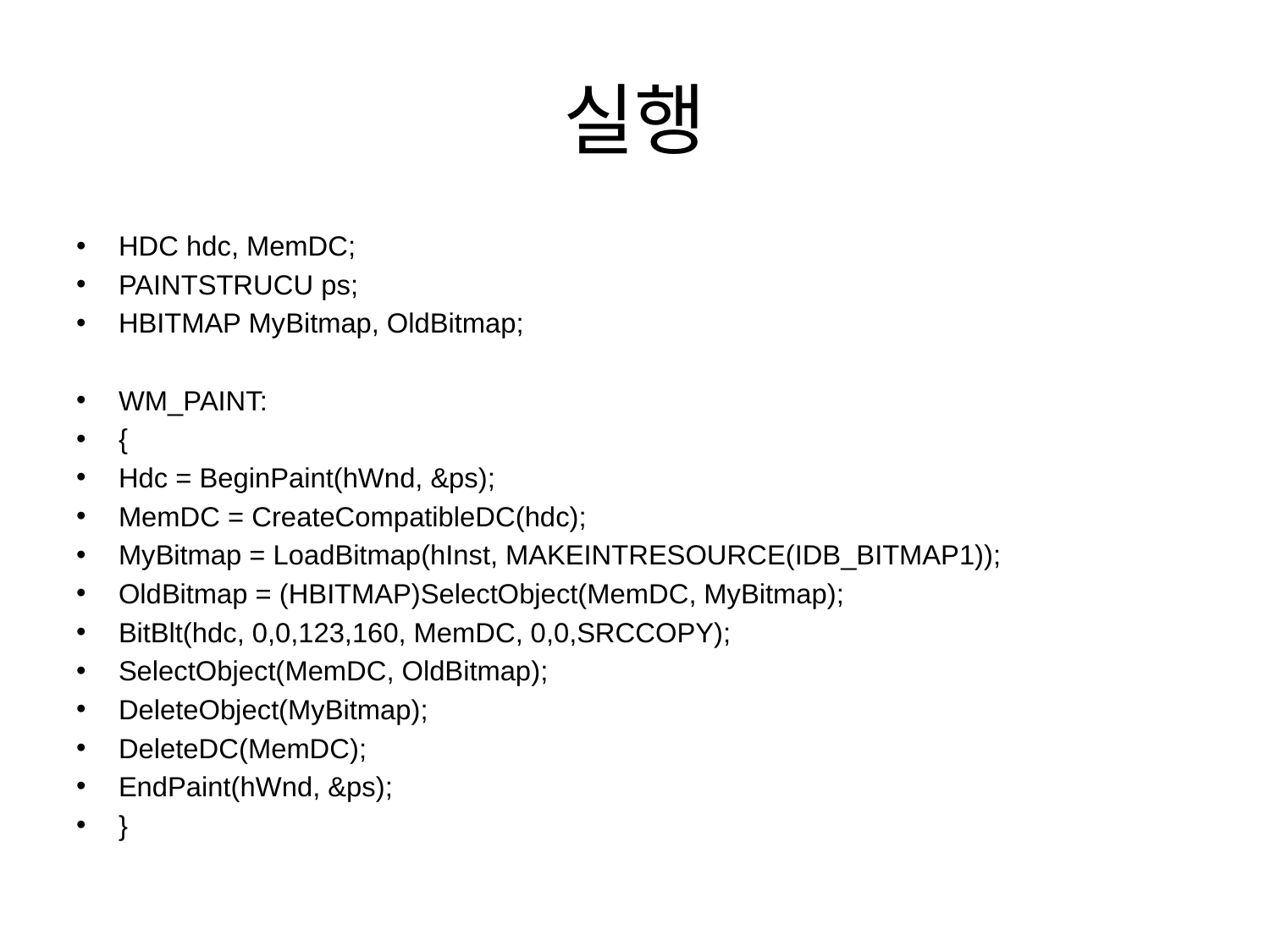

# 실행
HDC hdc, MemDC;
PAINTSTRUCU ps;
HBITMAP MyBitmap, OldBitmap;

WM_PAINT:
{
Hdc = BeginPaint(hWnd, &ps);
MemDC = CreateCompatibleDC(hdc);
MyBitmap = LoadBitmap(hInst, MAKEINTRESOURCE(IDB_BITMAP1));
OldBitmap = (HBITMAP)SelectObject(MemDC, MyBitmap);
BitBlt(hdc, 0,0,123,160, MemDC, 0,0,SRCCOPY);
SelectObject(MemDC, OldBitmap);
DeleteObject(MyBitmap);
DeleteDC(MemDC);
EndPaint(hWnd, &ps);
}